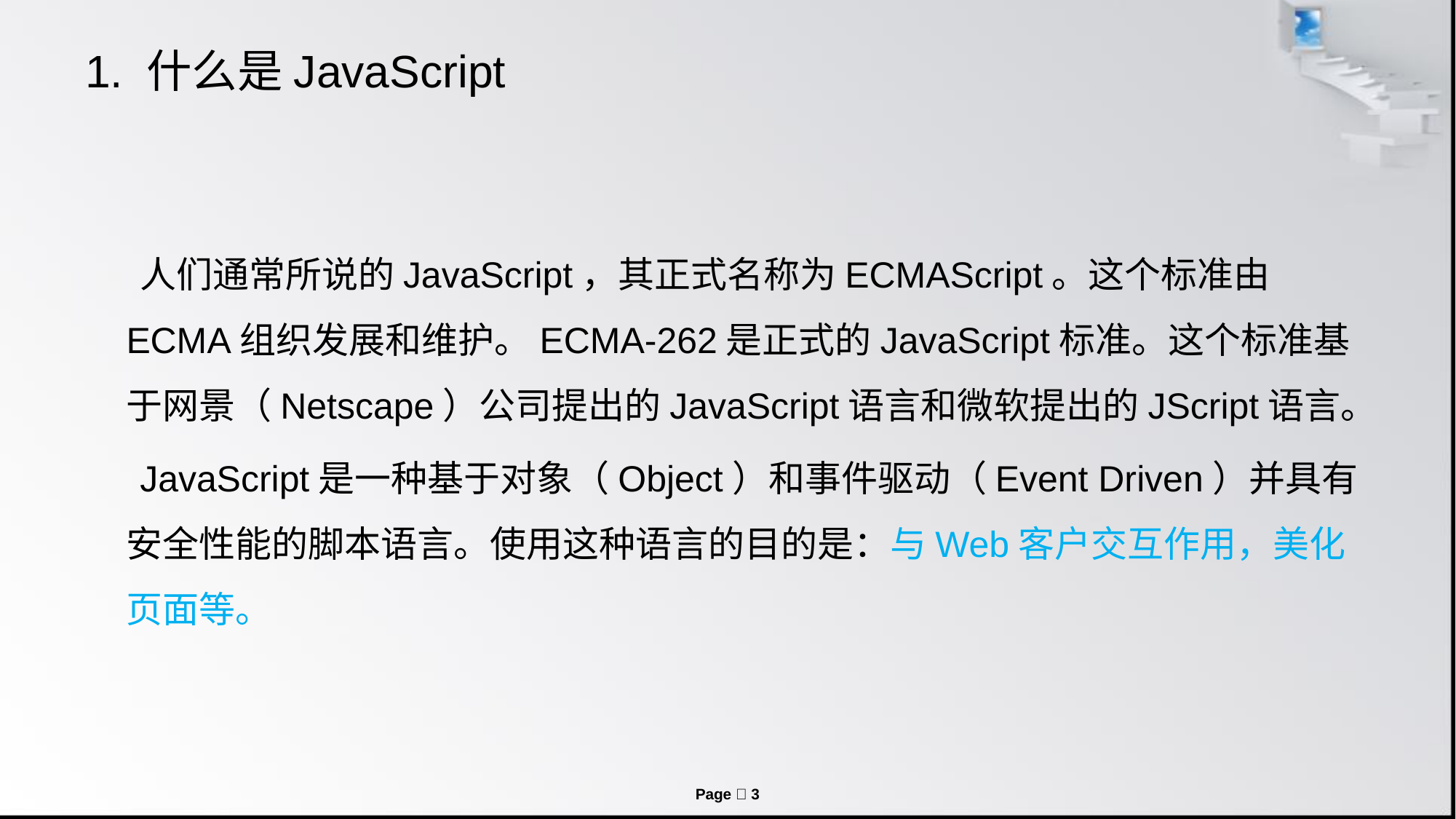

# 1. 什么是JavaScript
人们通常所说的JavaScript，其正式名称为ECMAScript。这个标准由ECMA组织发展和维护。ECMA-262是正式的JavaScript标准。这个标准基于网景（Netscape）公司提出的JavaScript语言和微软提出的JScript语言。
JavaScript是一种基于对象（Object）和事件驱动（Event Driven）并具有安全性能的脚本语言。使用这种语言的目的是：与Web客户交互作用，美化页面等。